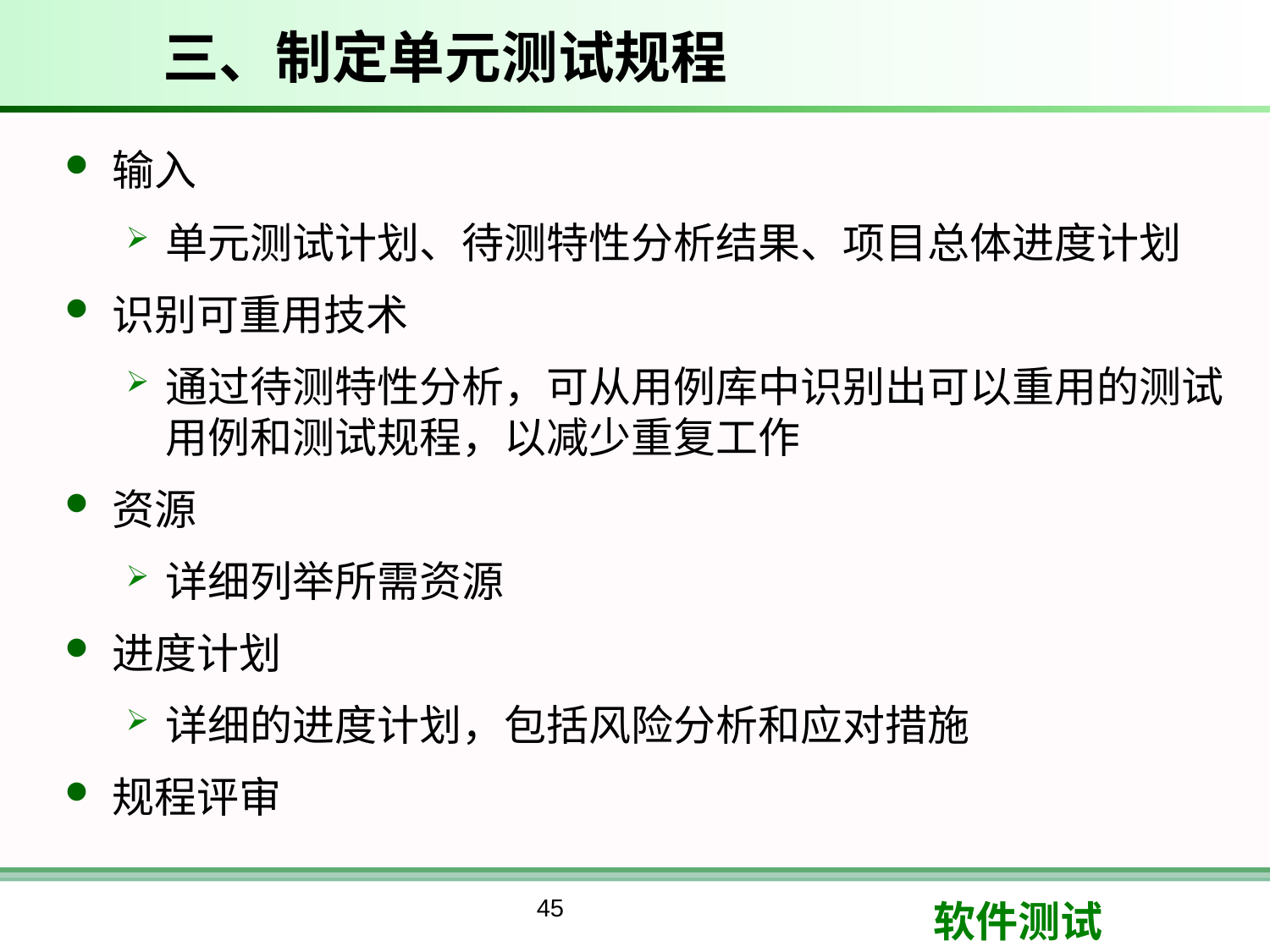

# 三、制定单元测试规程
输入
单元测试计划、待测特性分析结果、项目总体进度计划
识别可重用技术
通过待测特性分析，可从用例库中识别出可以重用的测试用例和测试规程，以减少重复工作
资源
详细列举所需资源
进度计划
详细的进度计划，包括风险分析和应对措施
规程评审
45